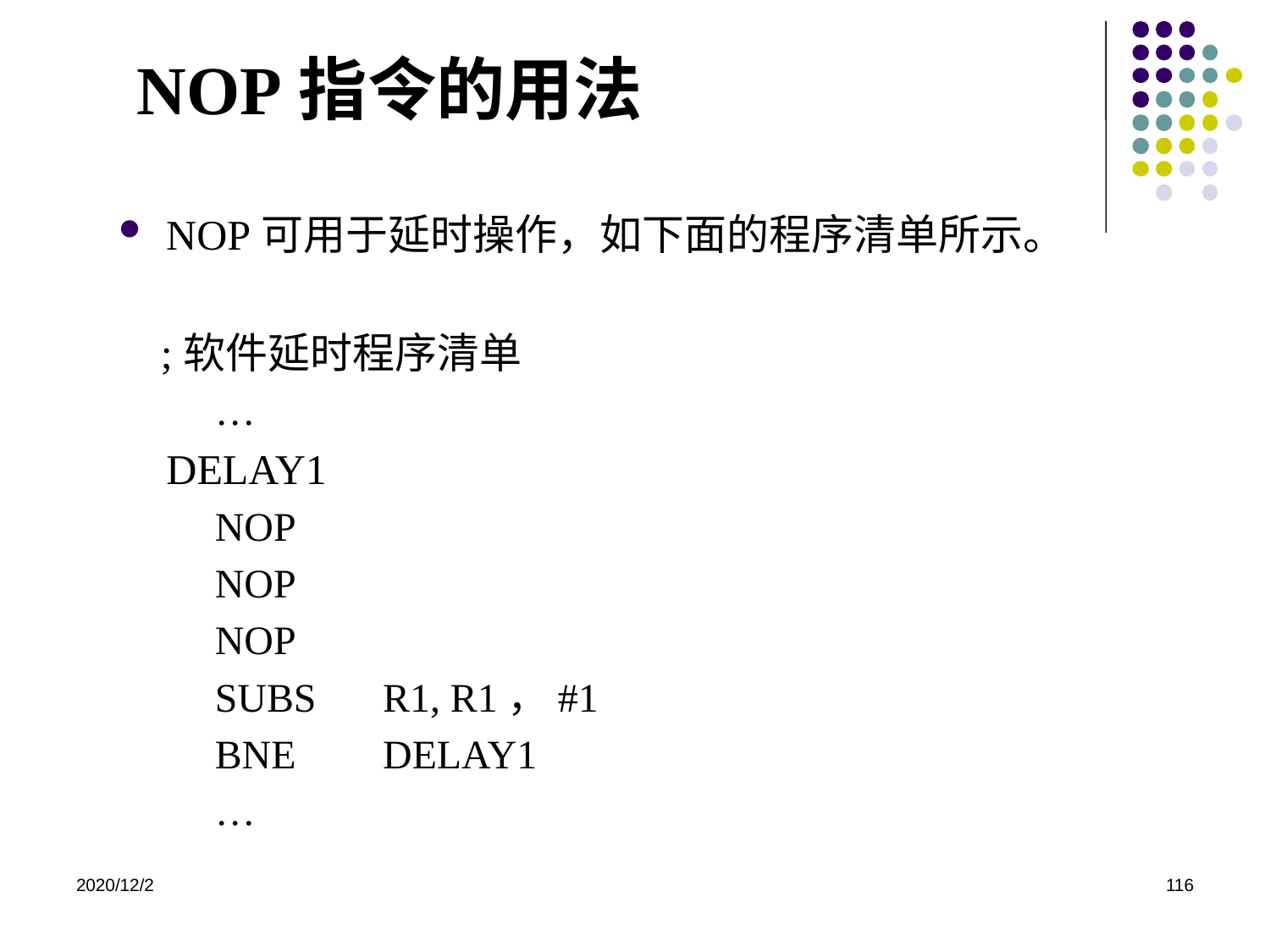

# NOP指令的用法
NOP可用于延时操作，如下面的程序清单所示。

    ;软件延时程序清单
…
DELAY1
NOP
NOP
NOP
SUBS	R1, R1，#1
BNE  	DELAY1
…
2020/12/2
116